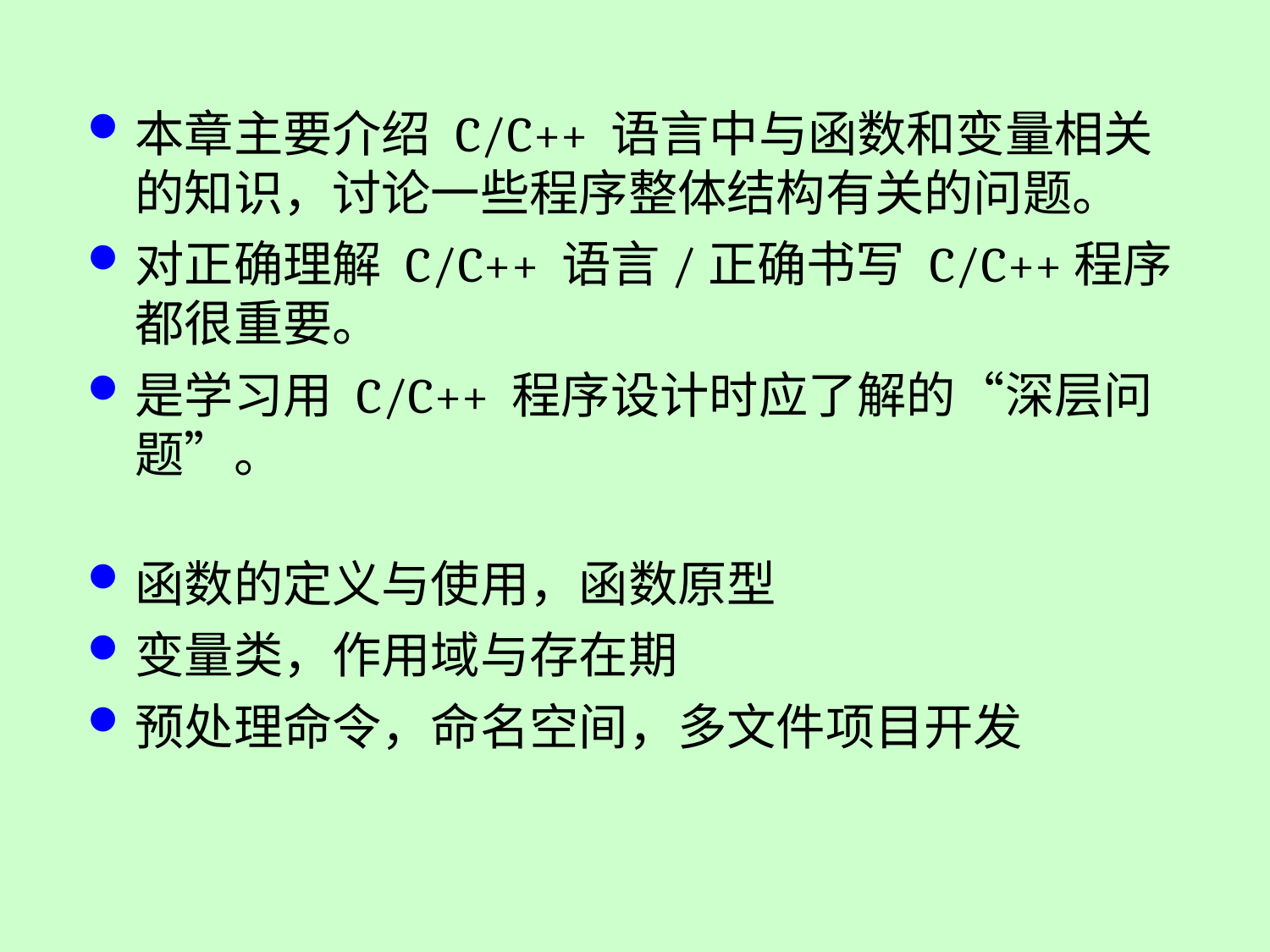

本章主要介绍 C/C++ 语言中与函数和变量相关的知识，讨论一些程序整体结构有关的问题。
对正确理解 C/C++ 语言/正确书写 C/C++程序都很重要。
是学习用 C/C++ 程序设计时应了解的“深层问题”。
函数的定义与使用，函数原型
变量类，作用域与存在期
预处理命令，命名空间，多文件项目开发

2